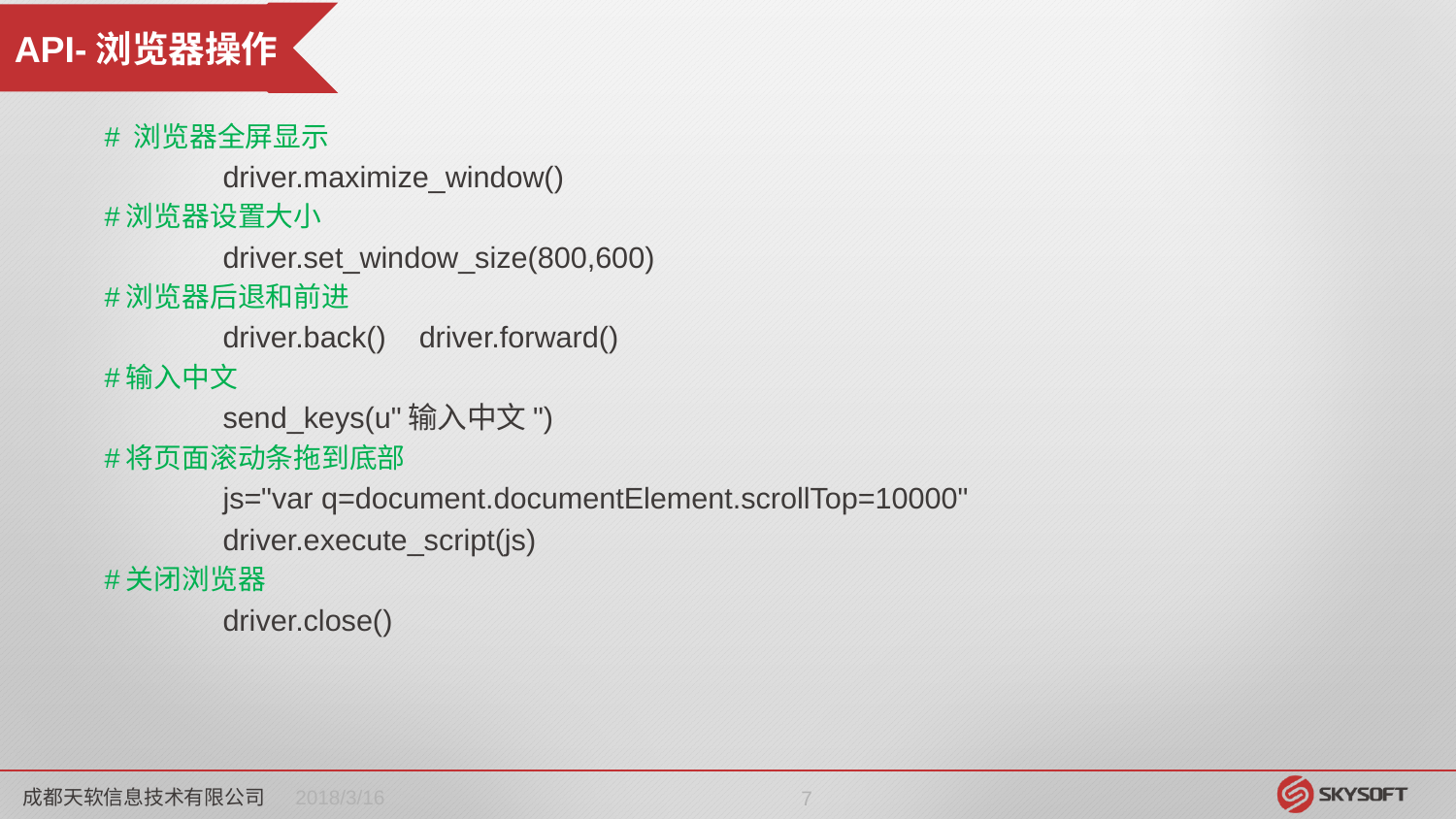

API-浏览器操作

  # 浏览器全屏显示
	driver.maximize_window()
  #浏览器设置大小
	driver.set_window_size(800,600)
  #浏览器后退和前进
	driver.back()    driver.forward()
  #输入中文
	send_keys(u"输入中文")
  #将页面滚动条拖到底部
	js="var q=document.documentElement.scrollTop=10000"
	driver.execute_script(js)
  #关闭浏览器
	driver.close()

成都天软信息技术有限公司
2018/3/16
7